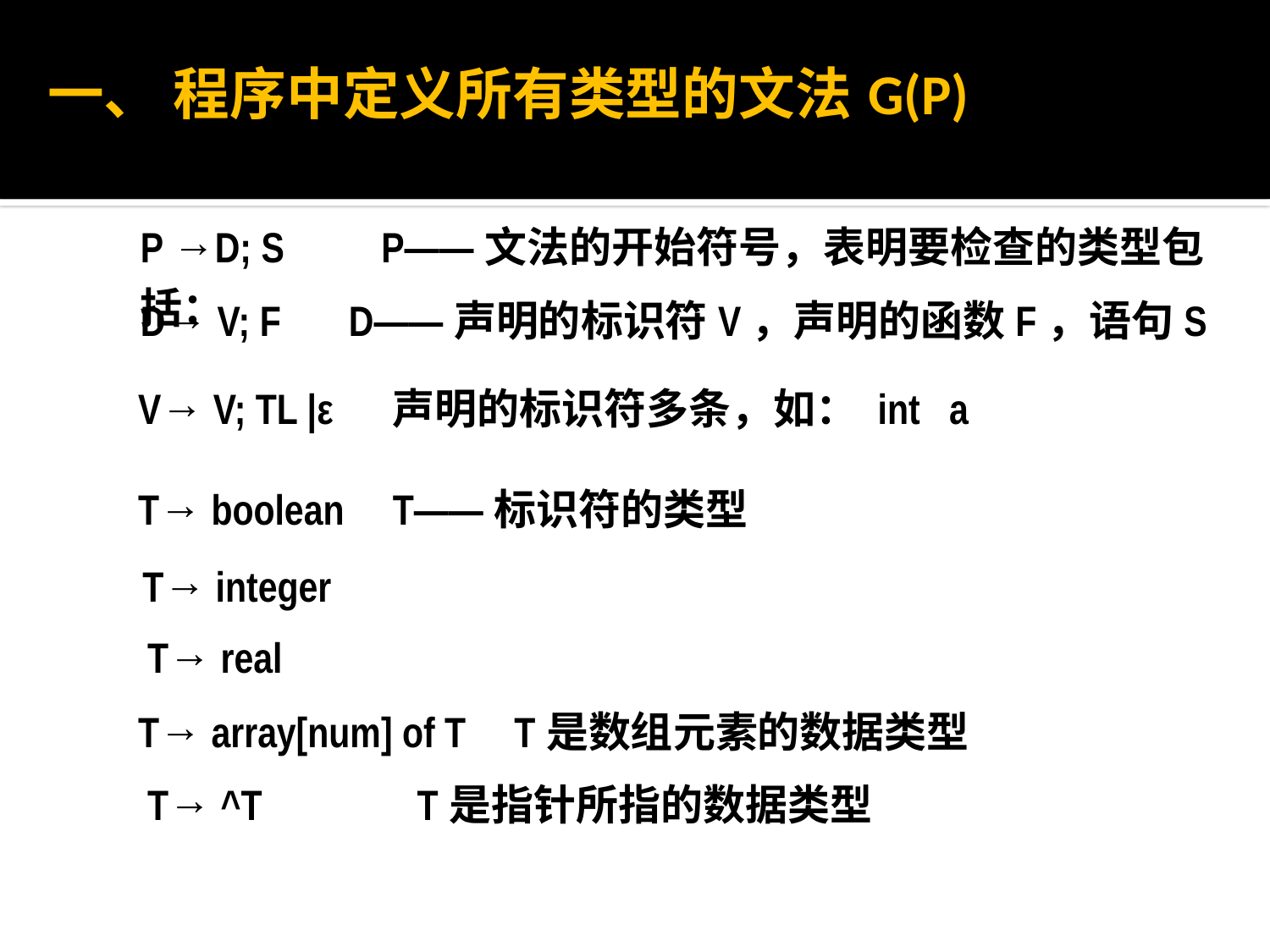

一、 程序中定义所有类型的文法G(P)
P →D; S          P——文法的开始符号，表明要检查的类型包括：
D→ V; F       D——声明的标识符V，声明的函数F，语句S
V→ V; TL |ε     声明的标识符多条，如： int   a
T→ boolean     T——标识符的类型
T→ integer
T→ real
T→ array[num] of T     T是数组元素的数据类型
T→ ^T                T是指针所指的数据类型